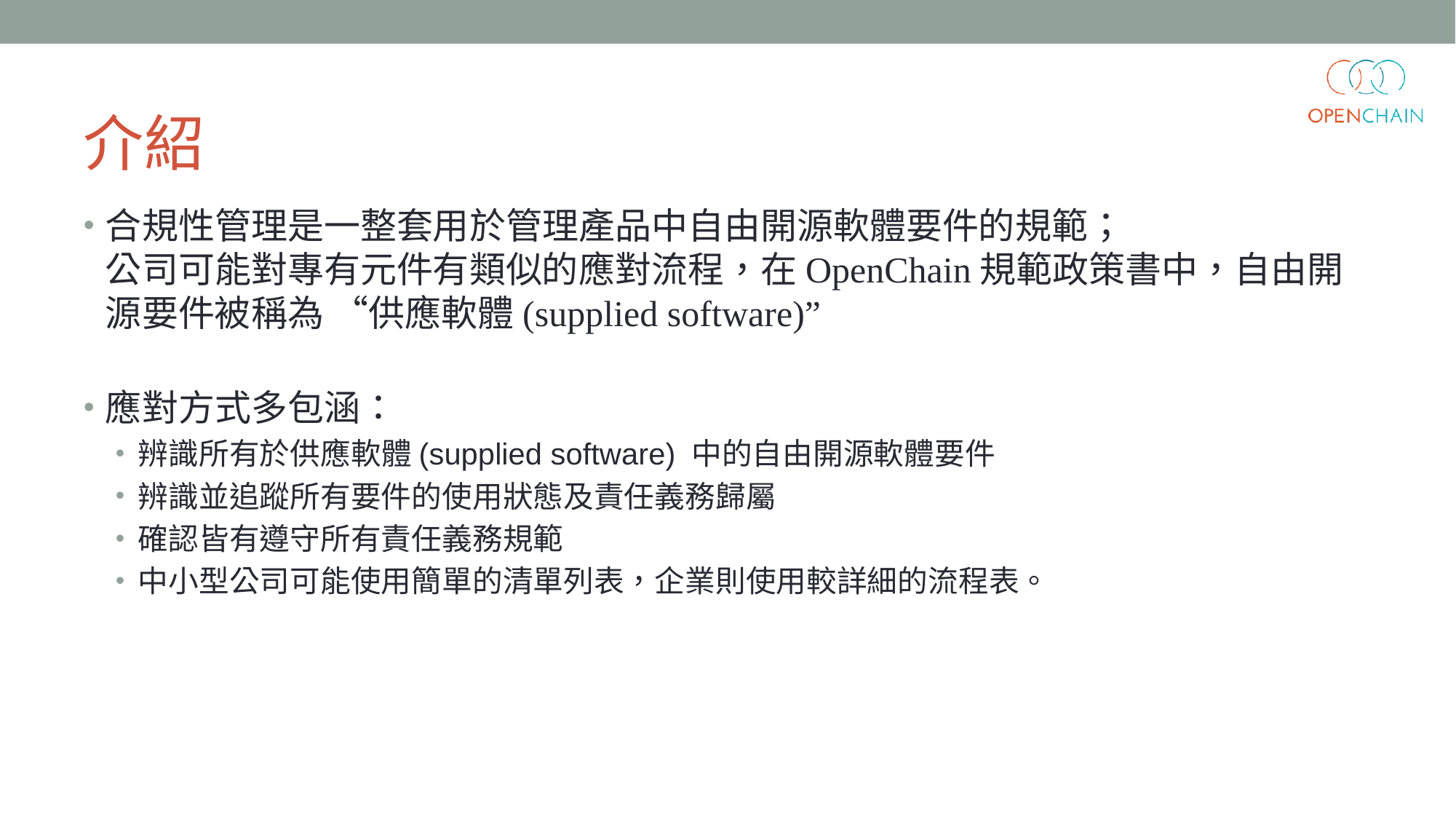

# 介紹
合規性管理是一整套用於管理產品中自由開源軟體要件的規範；
公司可能對專有元件有類似的應對流程，在OpenChain規範政策書中，自由開源要件被稱為 “供應軟體(supplied software)”
應對方式多包涵：
辨識所有於供應軟體(supplied software) 中的自由開源軟體要件
辨識並追蹤所有要件的使用狀態及責任義務歸屬
確認皆有遵守所有責任義務規範
中小型公司可能使用簡單的清單列表，企業則使用較詳細的流程表。